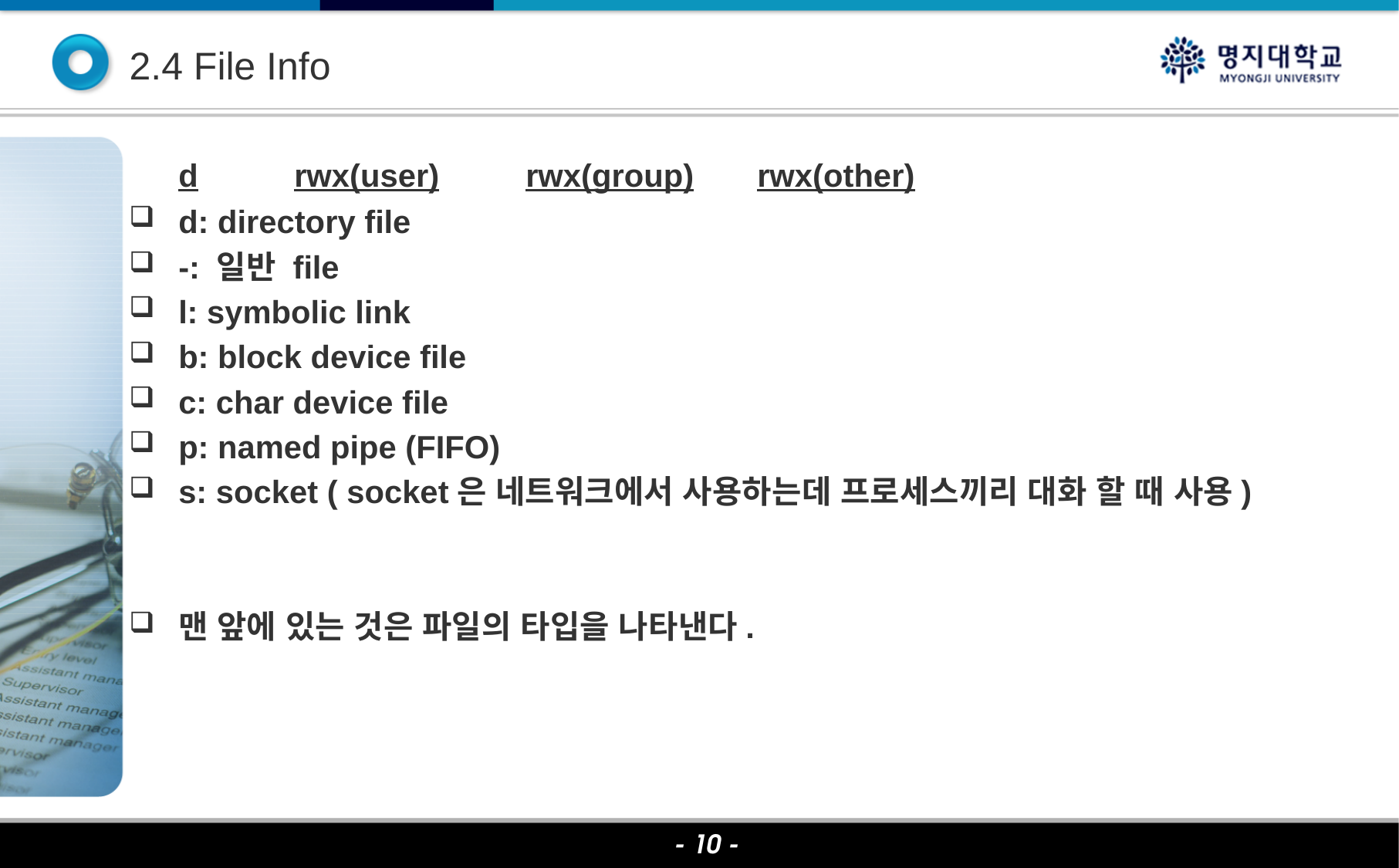

2.4 File Info
	d	rwx(user)	rwx(group)	rwx(other)
d: directory file
-: 일반 file
l: symbolic link
b: block device file
c: char device file
p: named pipe (FIFO)
s: socket ( socket은 네트워크에서 사용하는데 프로세스끼리 대화 할 때 사용)

맨 앞에 있는 것은 파일의 타입을 나타낸다.

- 10 -